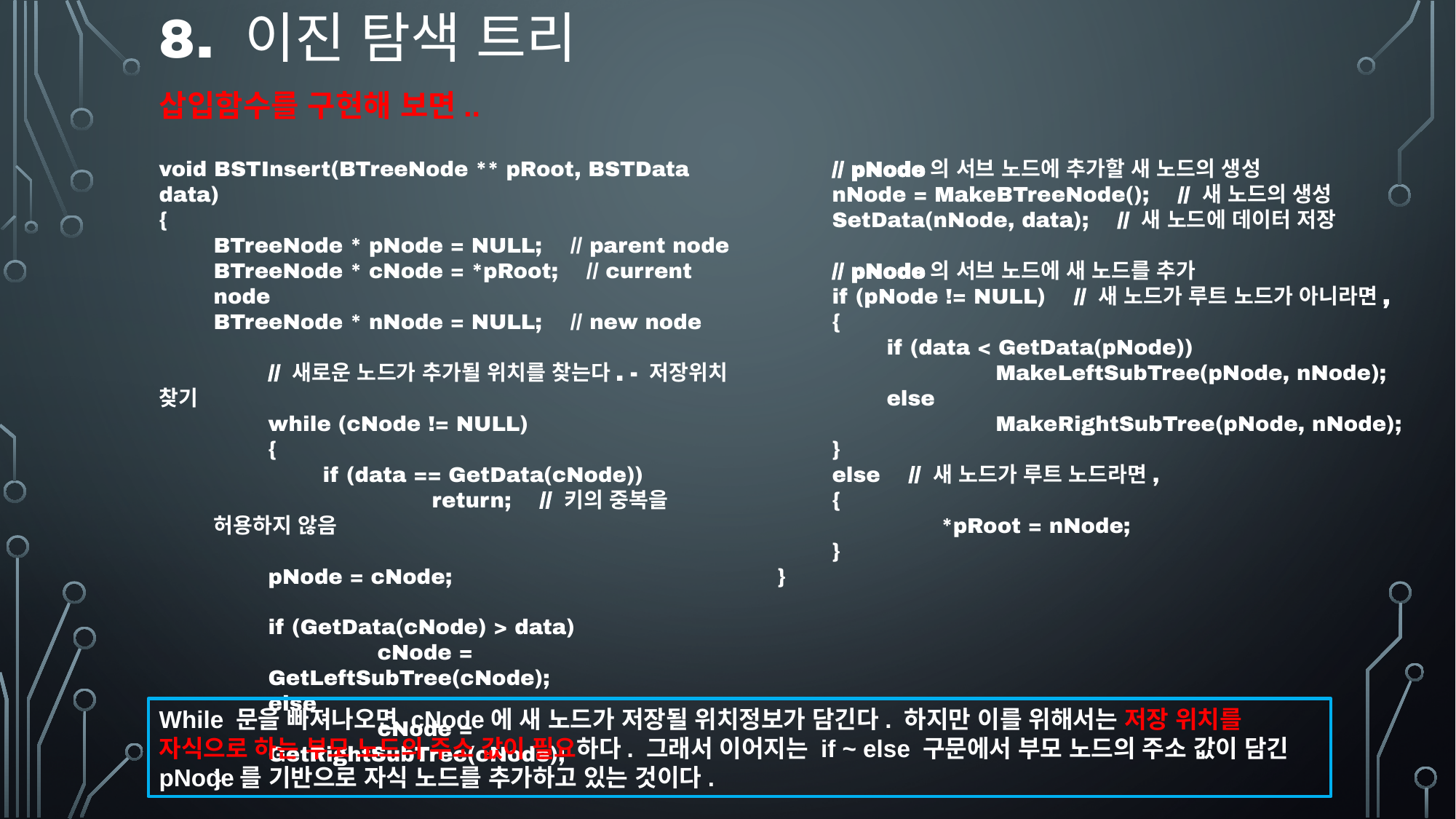

8. 이진 탐색 트리
삽입함수를 구현해 보면..

void BSTInsert(BTreeNode ** pRoot, BSTData data)
{
BTreeNode * pNode = NULL;    // parent node
BTreeNode * cNode = *pRoot;    // current node
BTreeNode * nNode = NULL;    // new node

	// 새로운 노드가 추가될 위치를 찾는다. - 저장위치 찾기
	while (cNode != NULL)
	{
	if (data == GetData(cNode))
		return;    // 키의 중복을 허용하지 않음

pNode = cNode;

if (GetData(cNode) > data)
	cNode = GetLeftSubTree(cNode);
else
	cNode = GetRightSubTree(cNode);
}

// pNode의 서브 노드에 추가할 새 노드의 생성
nNode = MakeBTreeNode();    // 새 노드의 생성
SetData(nNode, data);    // 새 노드에 데이터 저장

// pNode의 서브 노드에 새 노드를 추가
if (pNode != NULL)    // 새 노드가 루트 노드가 아니라면,
{
if (data < GetData(pNode))
	MakeLeftSubTree(pNode, nNode);
else
	MakeRightSubTree(pNode, nNode);
}
else    // 새 노드가 루트 노드라면,
{
	*pRoot = nNode;
}
}

While 문을 빠져나오면 cNode에 새 노드가 저장될 위치정보가 담긴다. 하지만 이를 위해서는 저장 위치를 자식으로 하는 부모 노드의 주소 값이 필요하다. 그래서 이어지는 if ~ else 구문에서 부모 노드의 주소 값이 담긴 pNode를 기반으로 자식 노드를 추가하고 있는 것이다.